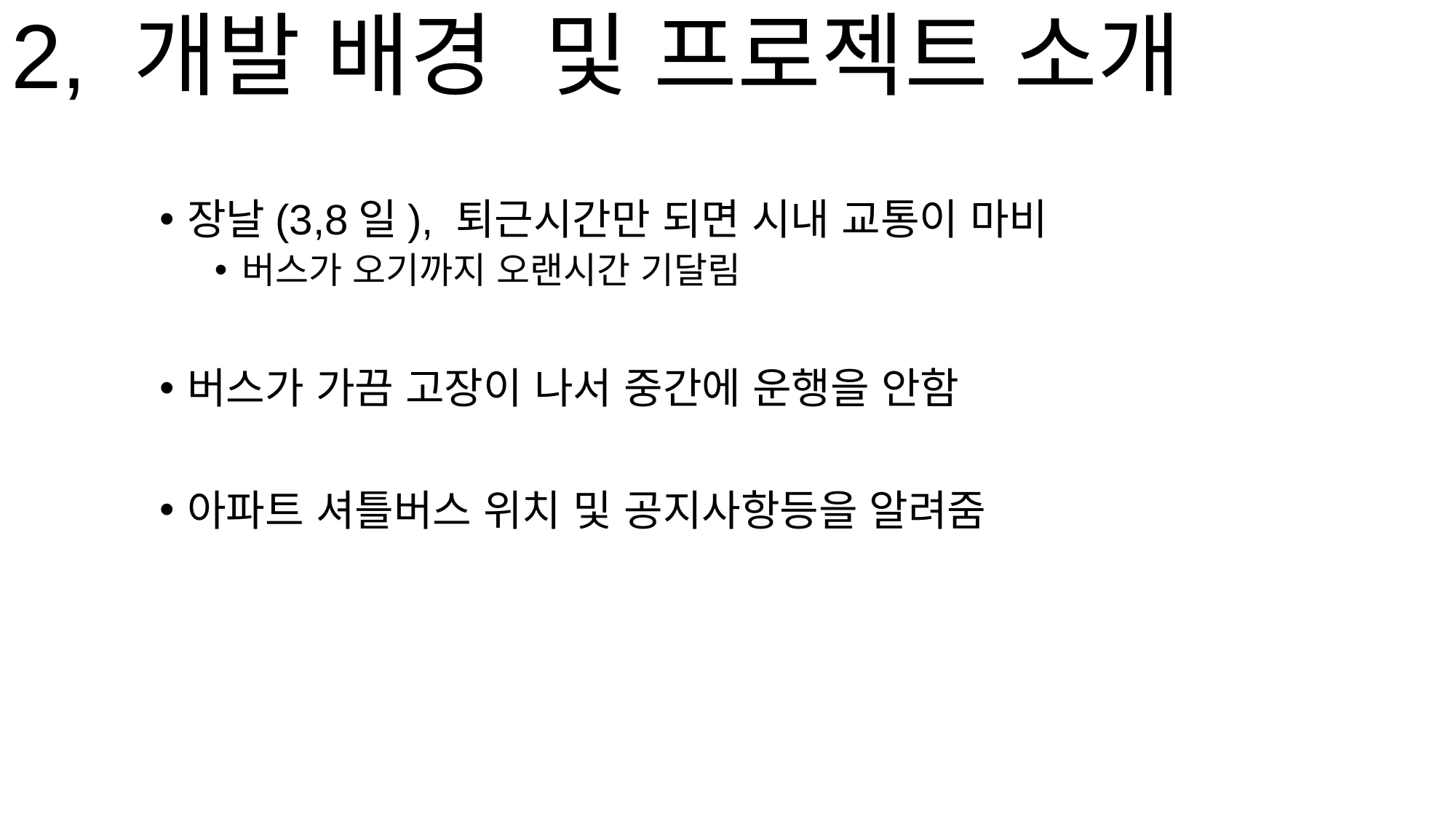

# 2, 개발 배경  및 프로젝트 소개
장날(3,8일), 퇴근시간만 되면 시내 교통이 마비
버스가 오기까지 오랜시간 기달림

버스가 가끔 고장이 나서 중간에 운행을 안함

아파트 셔틀버스 위치 및 공지사항등을 알려줌